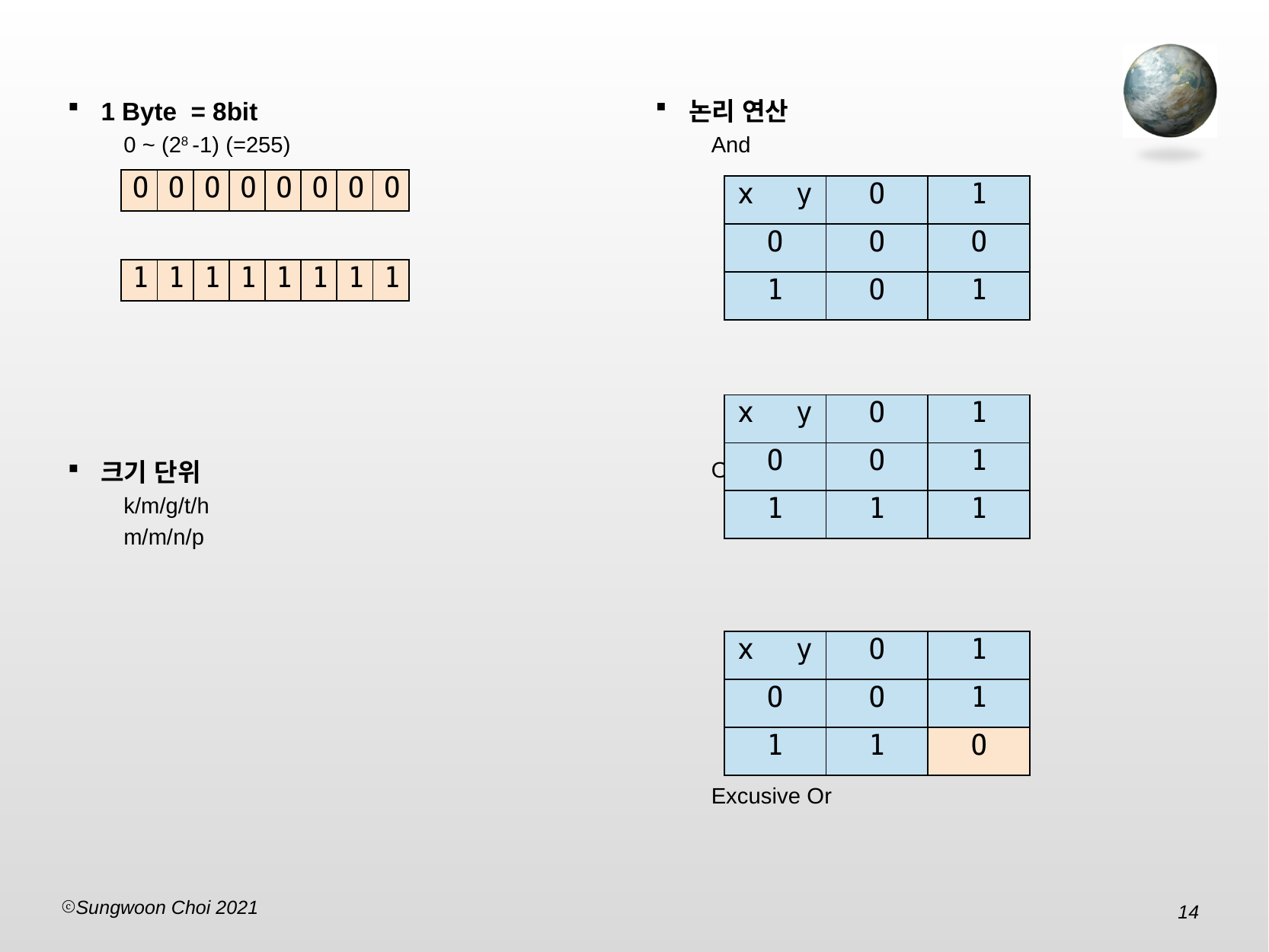

1 Byte  = 8bit
0 ~ (28 -1) (=255)

크기 단위
k/m/g/t/h
m/m/n/p
논리 연산
And

Or

Excusive Or

| 0 | 0 | 0 | 0 | 0 | 0 | 0 | 0 |
| --- | --- | --- | --- | --- | --- | --- | --- |
| x y | 0 | 1 |
| --- | --- | --- |
| 0 | 0 | 0 |
| 1 | 0 | 1 |
| 1 | 1 | 1 | 1 | 1 | 1 | 1 | 1 |
| --- | --- | --- | --- | --- | --- | --- | --- |
| x y | 0 | 1 |
| --- | --- | --- |
| 0 | 0 | 1 |
| 1 | 1 | 1 |
| x y | 0 | 1 |
| --- | --- | --- |
| 0 | 0 | 1 |
| 1 | 1 | 0 |
Sungwoon Choi 2021
14